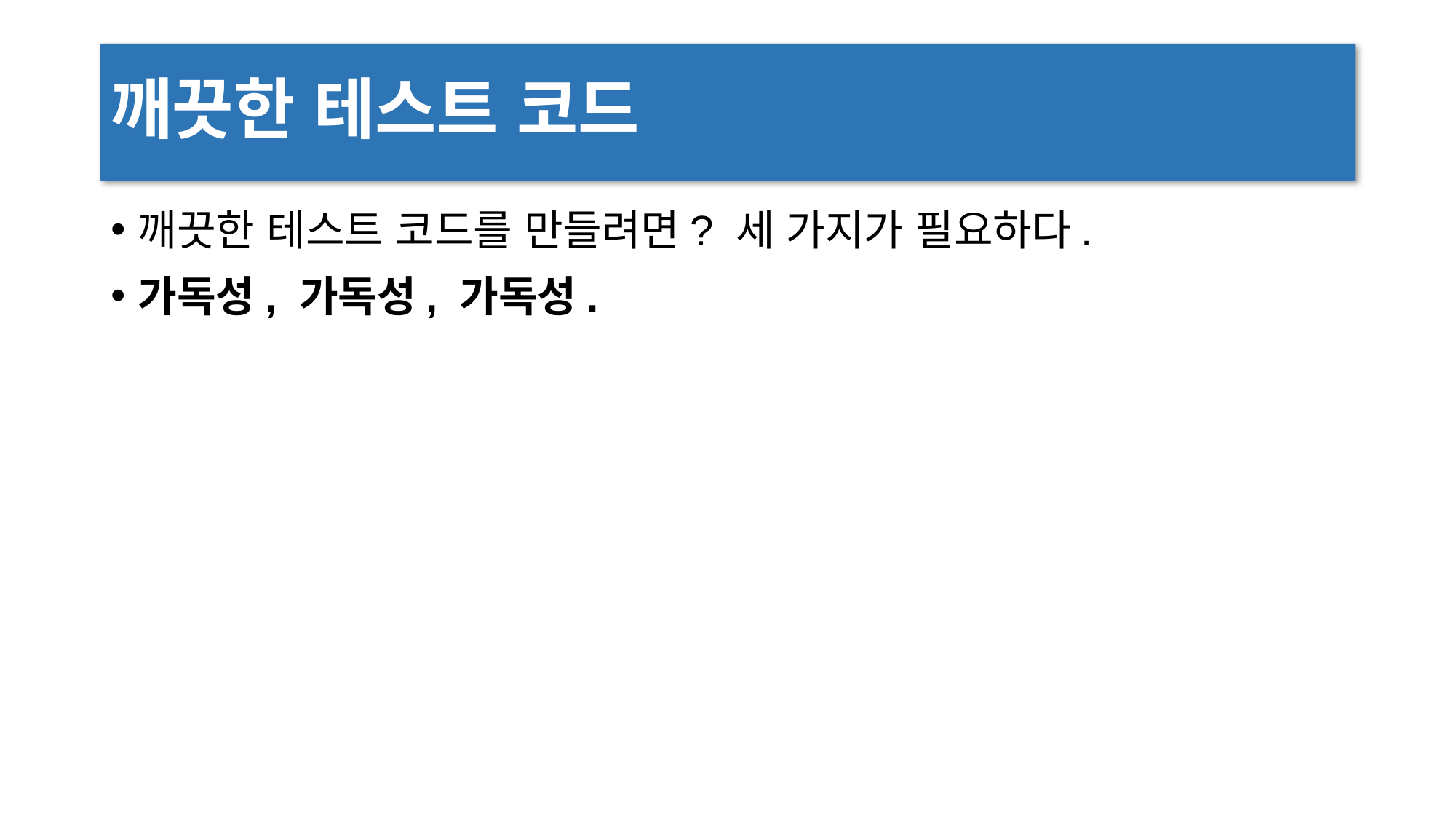

# 깨끗한 테스트 코드
깨끗한 테스트 코드를 만들려면? 세 가지가 필요하다.
가독성, 가독성, 가독성.